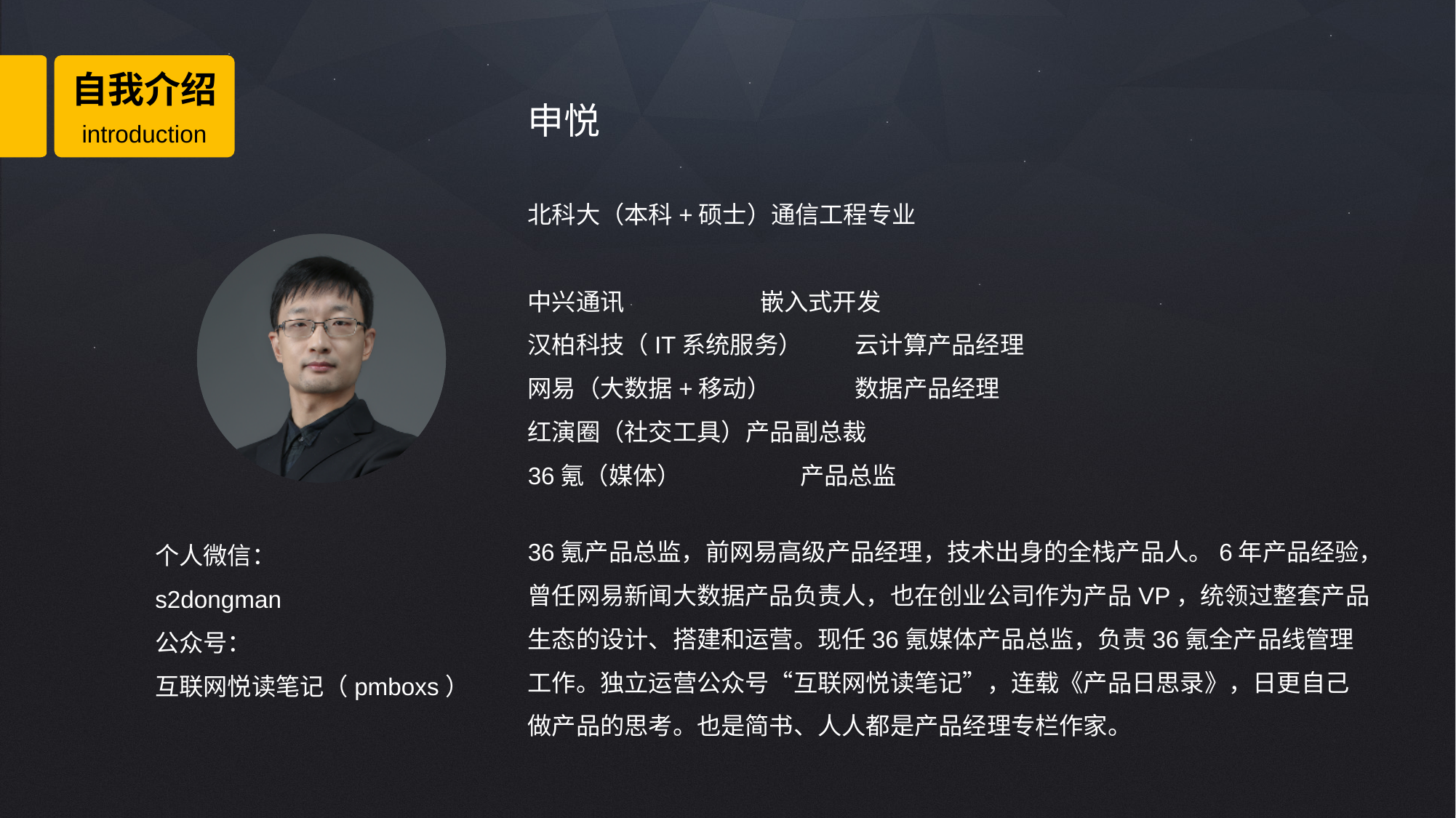

自我介绍
申悦

北科大（本科+硕士）通信工程专业

中兴通讯                         嵌入式开发
汉柏科技（IT系统服务）	云计算产品经理
网易（大数据+移动）	数据产品经理
红演圈（社交工具）	产品副总裁
36氪（媒体）	          产品总监

36氪产品总监，前网易高级产品经理，技术出身的全栈产品人。6年产品经验，曾任网易新闻大数据产品负责人，也在创业公司作为产品VP，统领过整套产品生态的设计、搭建和运营。现任36氪媒体产品总监，负责36氪全产品线管理工作。独立运营公众号“互联网悦读笔记”，连载《产品日思录》，日更自己做产品的思考。也是简书、人人都是产品经理专栏作家。

introduction

个人微信：
s2dongman
公众号：
互联网悦读笔记（pmboxs）